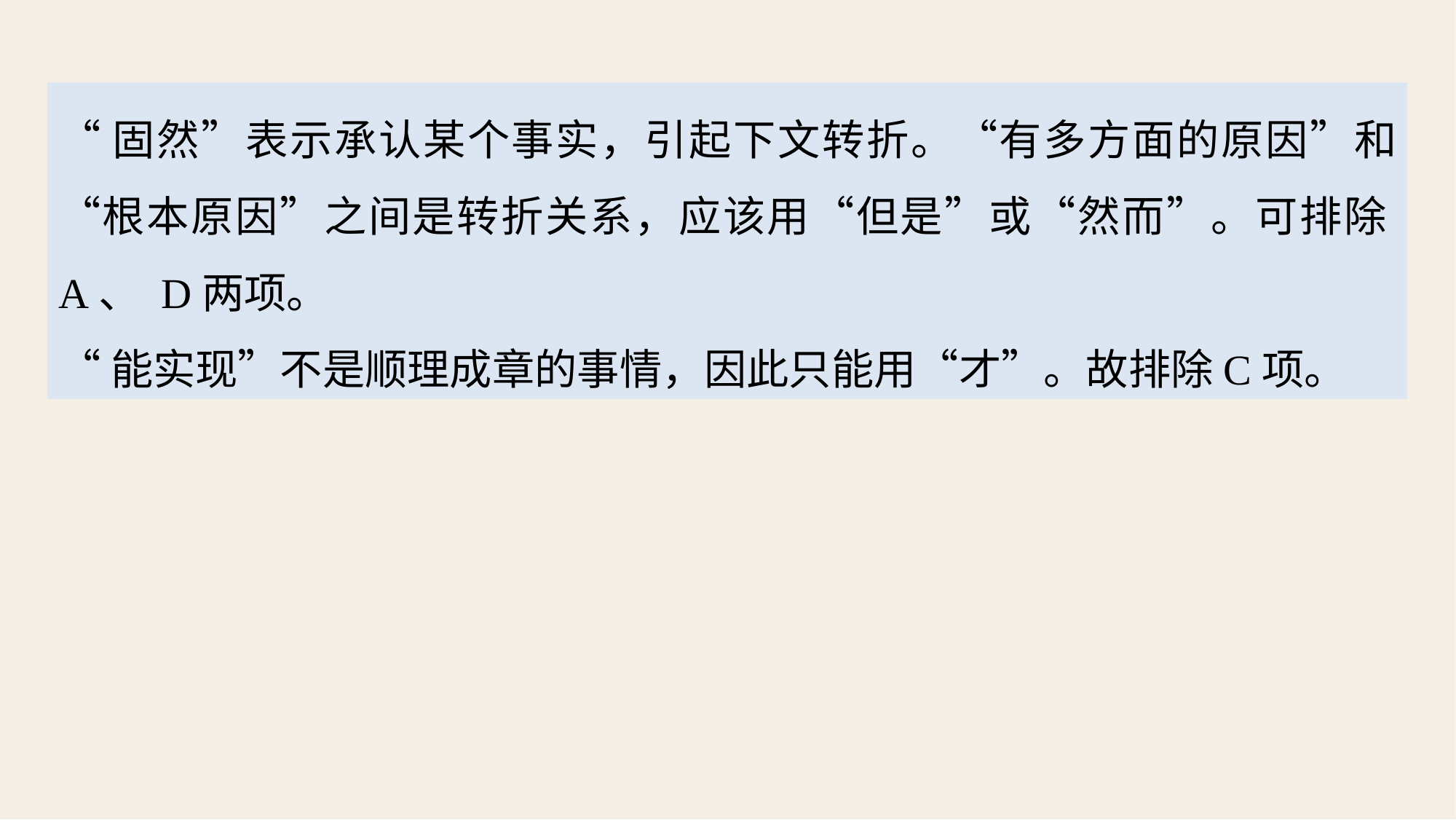

“固然”表示承认某个事实，引起下文转折。“有多方面的原因”和“根本原因”之间是转折关系，应该用“但是”或“然而”。可排除A、 D两项。
“能实现”不是顺理成章的事情，因此只能用“才”。故排除C项。